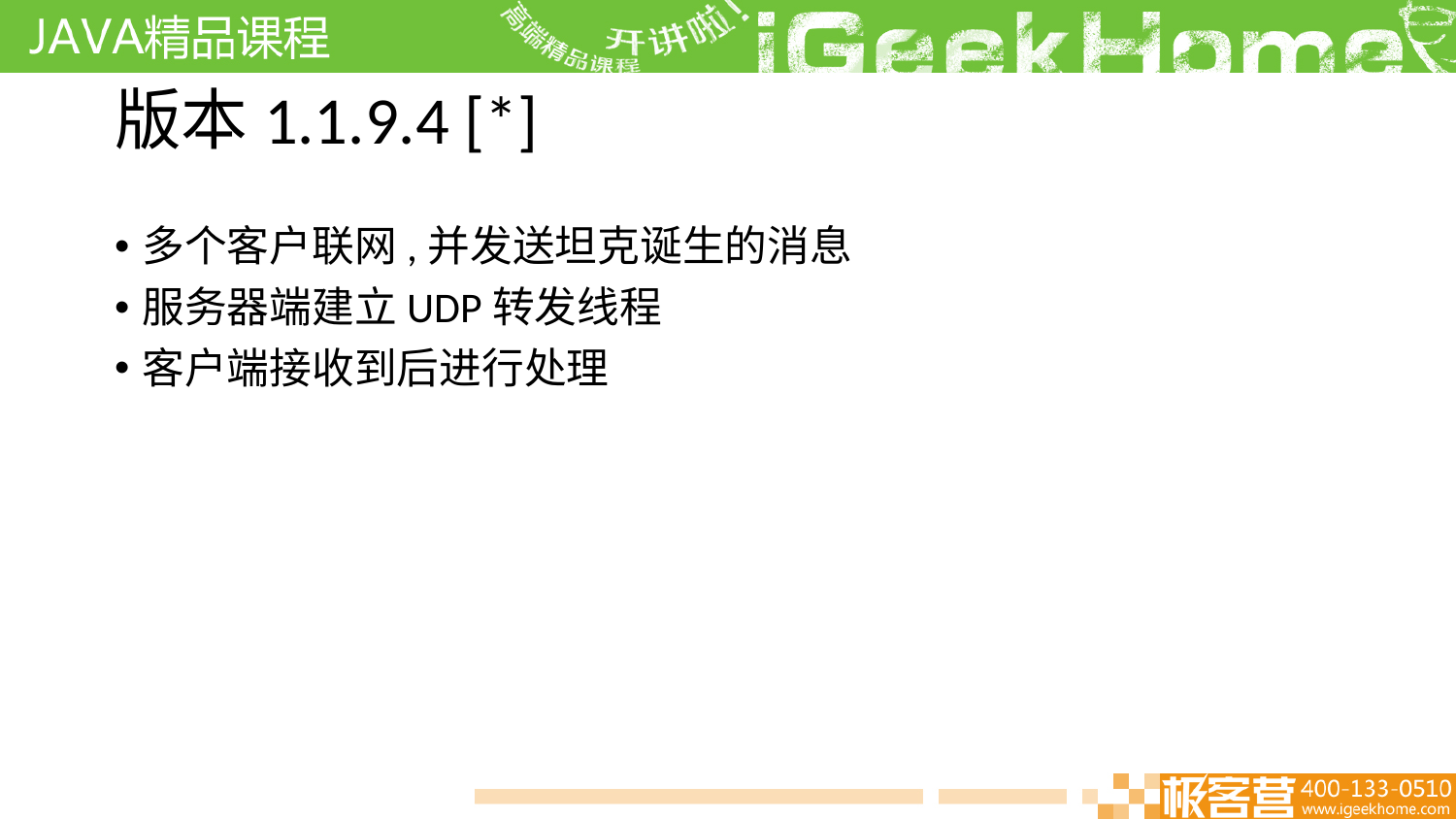

# 版本1.1.9.4 [*]
多个客户联网,并发送坦克诞生的消息
服务器端建立UDP转发线程
客户端接收到后进行处理